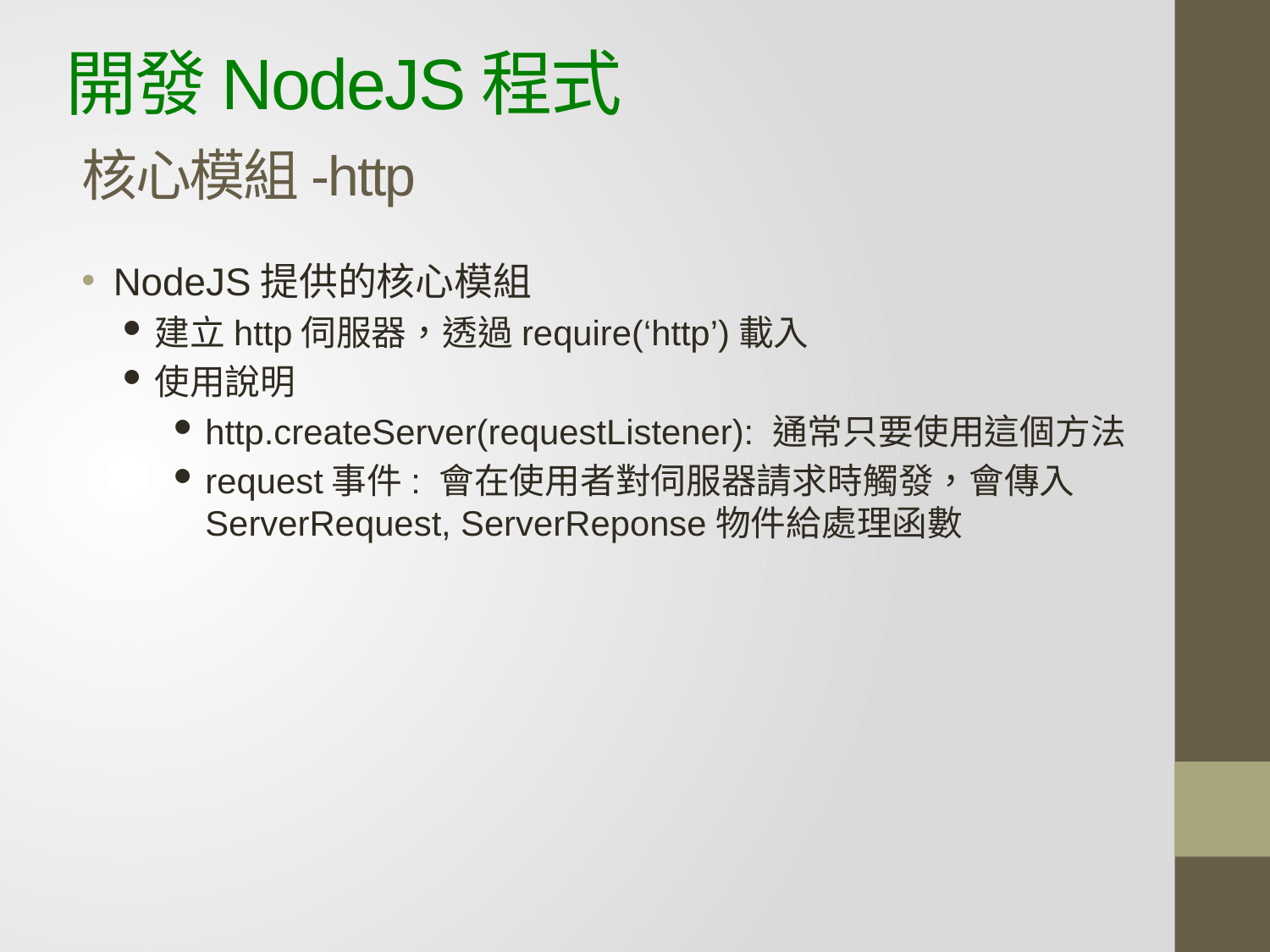

# 開發NodeJS程式 核心模組-http

NodeJS提供的核心模組
建立http伺服器，透過require(‘http’)載入
使用說明
http.createServer(requestListener): 通常只要使用這個方法
request事件: 會在使用者對伺服器請求時觸發，會傳入ServerRequest, ServerReponse物件給處理函數